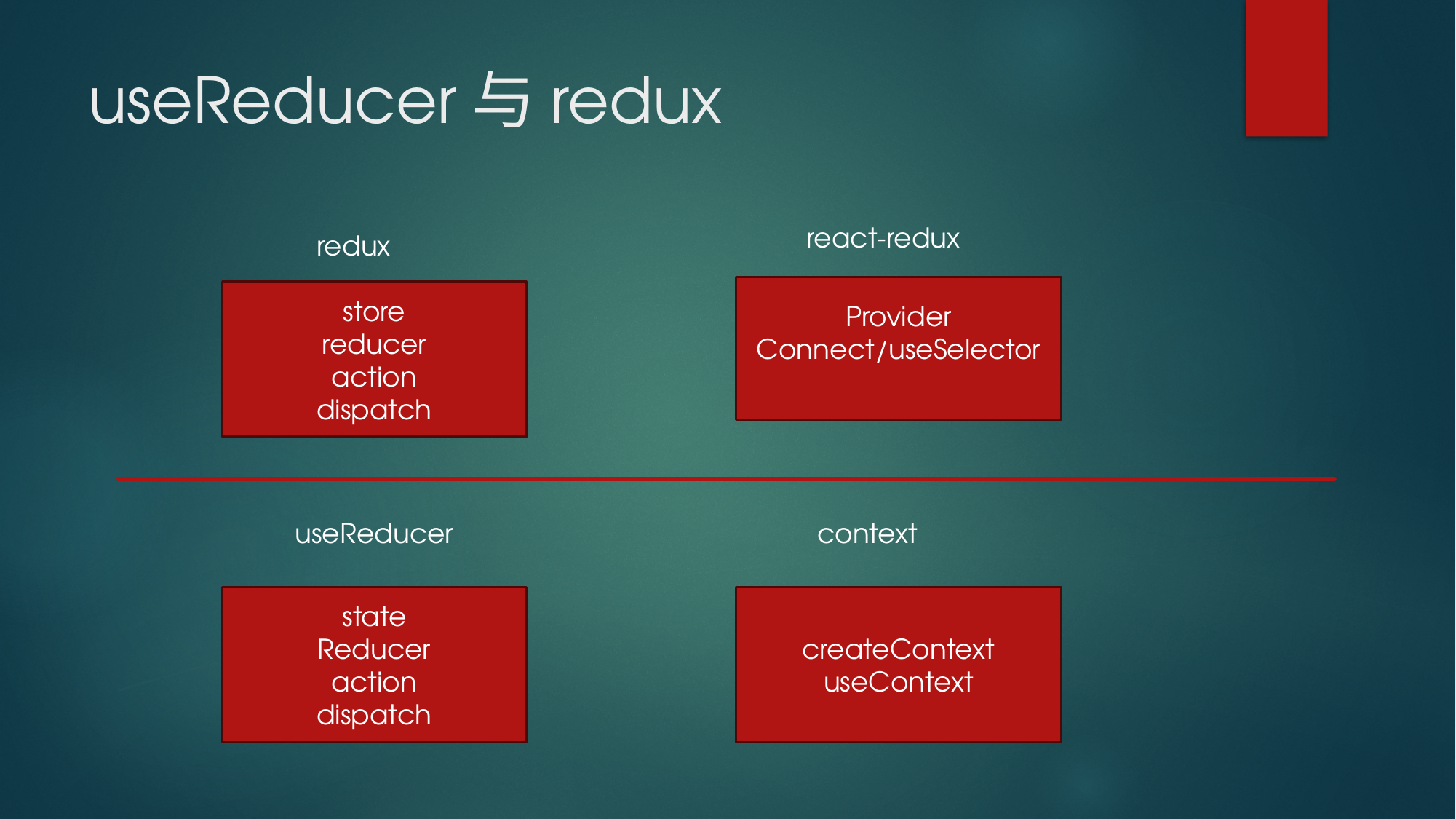

# useReducer与redux
react-redux
redux
Provider
Connect/useSelector

store
reducer
action
dispatch
useReducer
context
state
Reducer
action
dispatch
createContext
useContext